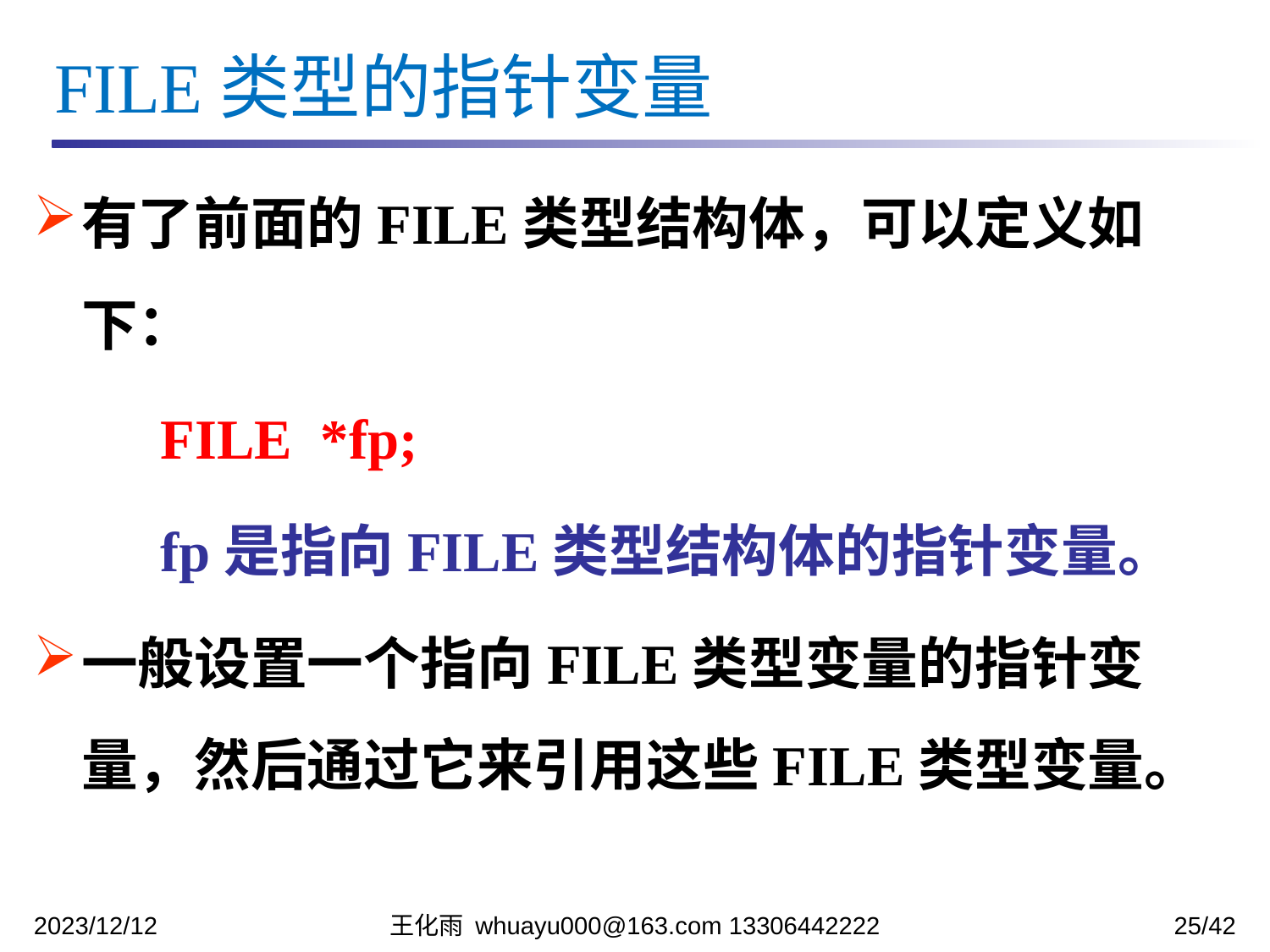

FILE类型的指针变量
有了前面的FILE类型结构体，可以定义如下：
	FILE  *fp;
	fp是指向FILE类型结构体的指针变量。
一般设置一个指向FILE类型变量的指针变量，然后通过它来引用这些FILE类型变量。
2023/12/12
王化雨 whuayu000@163.com 13306442222
25/42